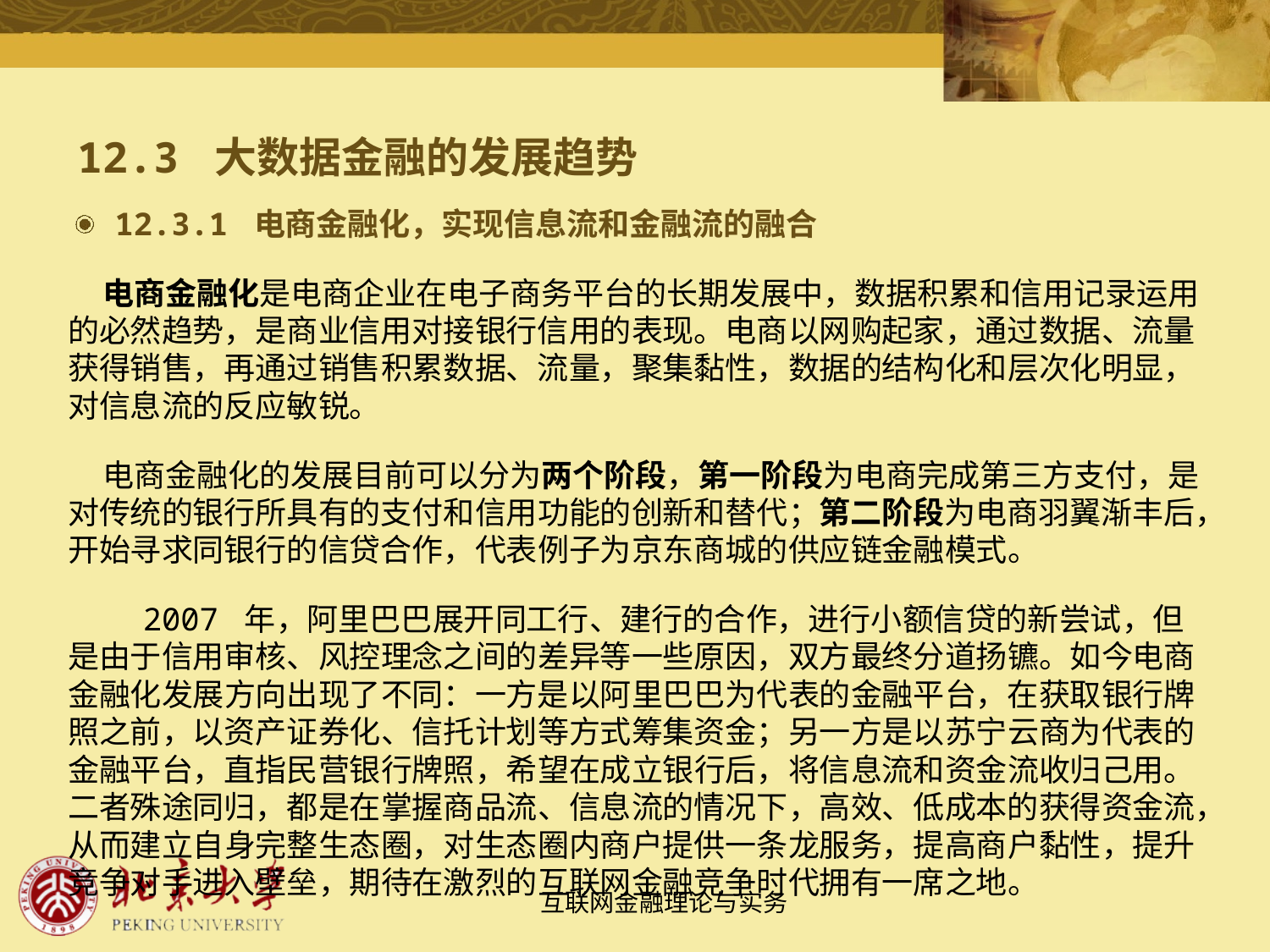

# 12.3 大数据金融的发展趋势
12.3.1 电商金融化，实现信息流和金融流的融合
    电商金融化是电商企业在电子商务平台的长期发展中，数据积累和信用记录运用的必然趋势，是商业信用对接银行信用的表现。电商以网购起家，通过数据、流量获得销售，再通过销售积累数据、流量，聚集黏性，数据的结构化和层次化明显，对信息流的反应敏锐。
    电商金融化的发展目前可以分为两个阶段，第一阶段为电商完成第三方支付，是对传统的银行所具有的支付和信用功能的创新和替代；第二阶段为电商羽翼渐丰后，开始寻求同银行的信贷合作，代表例子为京东商城的供应链金融模式。
    2007 年，阿里巴巴展开同工行、建行的合作，进行小额信贷的新尝试，但是由于信用审核、风控理念之间的差异等一些原因，双方最终分道扬镳。如今电商金融化发展方向出现了不同：一方是以阿里巴巴为代表的金融平台，在获取银行牌照之前，以资产证券化、信托计划等方式筹集资金；另一方是以苏宁云商为代表的金融平台，直指民营银行牌照，希望在成立银行后，将信息流和资金流收归己用。二者殊途同归，都是在掌握商品流、信息流的情况下，高效、低成本的获得资金流，从而建立自身完整生态圈，对生态圈内商户提供一条龙服务，提高商户黏性，提升竞争对手进入壁垒，期待在激烈的互联网金融竞争时代拥有一席之地。
22